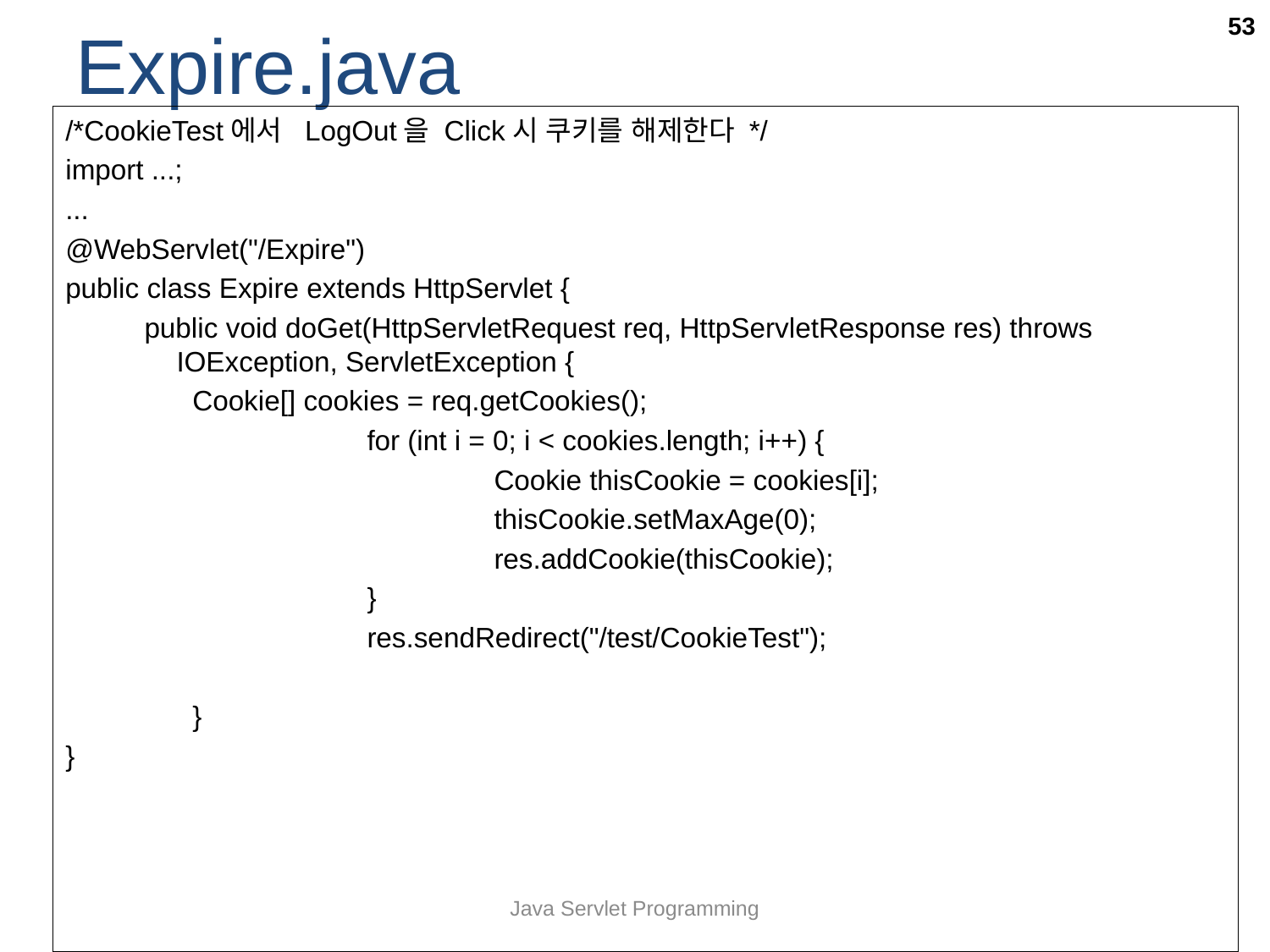

53
Expire.java
/*CookieTest에서  LogOut을 Click시 쿠키를 해제한다 */
import ...;
...
@WebServlet("/Expire")
public class Expire extends HttpServlet {
  public void doGet(HttpServletRequest req, HttpServletResponse res) throws IOException, ServletException {
Cookie[] cookies = req.getCookies();
		for (int i = 0; i < cookies.length; i++) {
			Cookie thisCookie = cookies[i];
			thisCookie.setMaxAge(0);
			res.addCookie(thisCookie);
		}
		res.sendRedirect("/test/CookieTest");

}
}

Java Servlet Programming